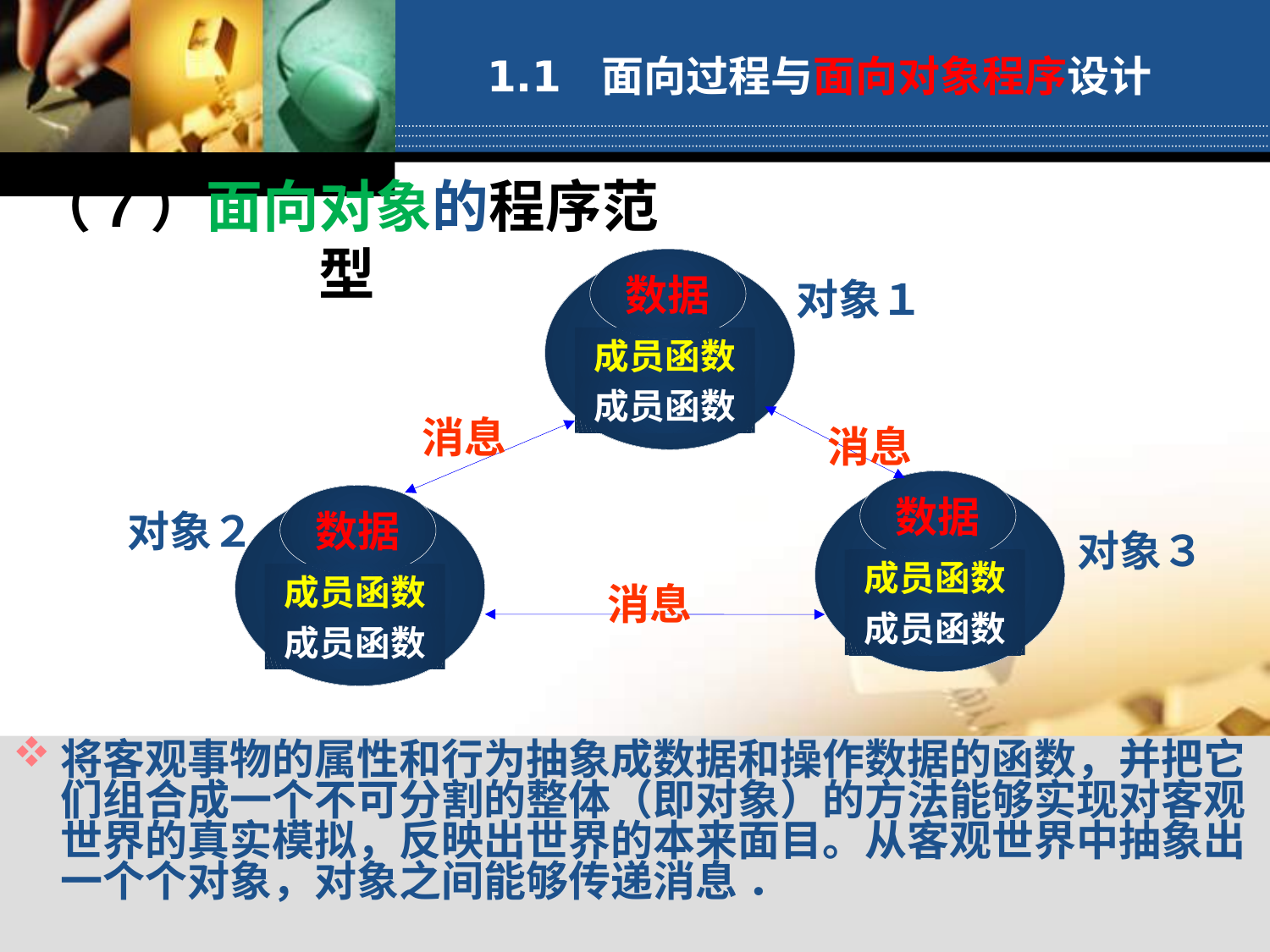

1.1  面向过程与面向对象程序设计
（7）面向对象的程序范型
数据

成员函数
成员函数
对象１
消息

消息

数据

成员函数
成员函数
数据

成员函数
成员函数
对象２
对象３
消息

将客观事物的属性和行为抽象成数据和操作数据的函数，并把它们组合成一个不可分割的整体（即对象）的方法能够实现对客观世界的真实模拟，反映出世界的本来面目。从客观世界中抽象出一个个对象，对象之间能够传递消息 ．